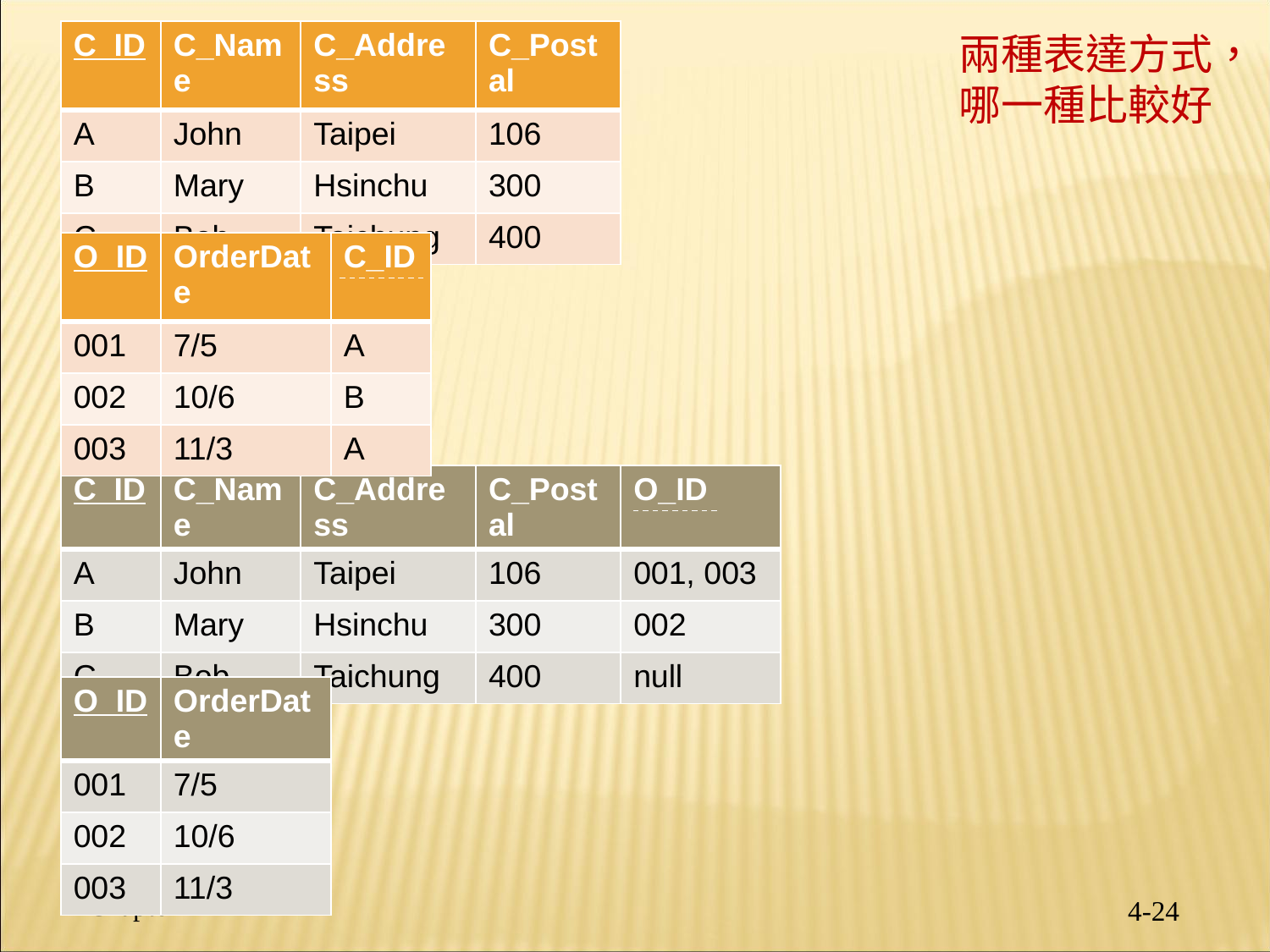

| C\_ID | C\_Name | C\_Address | C\_Postal |
| --- | --- | --- | --- |
| A | John | Taipei | 106 |
| B | Mary | Hsinchu | 300 |
| C | Bob | Taichung | 400 |
兩種表達方式，
哪一種比較好
| O\_ID | OrderDate | C\_ID |
| --- | --- | --- |
| 001 | 7/5 | A |
| 002 | 10/6 | B |
| 003 | 11/3 | A |
| C\_ID | C\_Name | C\_Address | C\_Postal | O\_ID |
| --- | --- | --- | --- | --- |
| A | John | Taipei | 106 | 001, 003 |
| B | Mary | Hsinchu | 300 | 002 |
| C | Bob | Taichung | 400 | null |
| O\_ID | OrderDate |
| --- | --- |
| 001 | 7/5 |
| 002 | 10/6 |
| 003 | 11/3 |